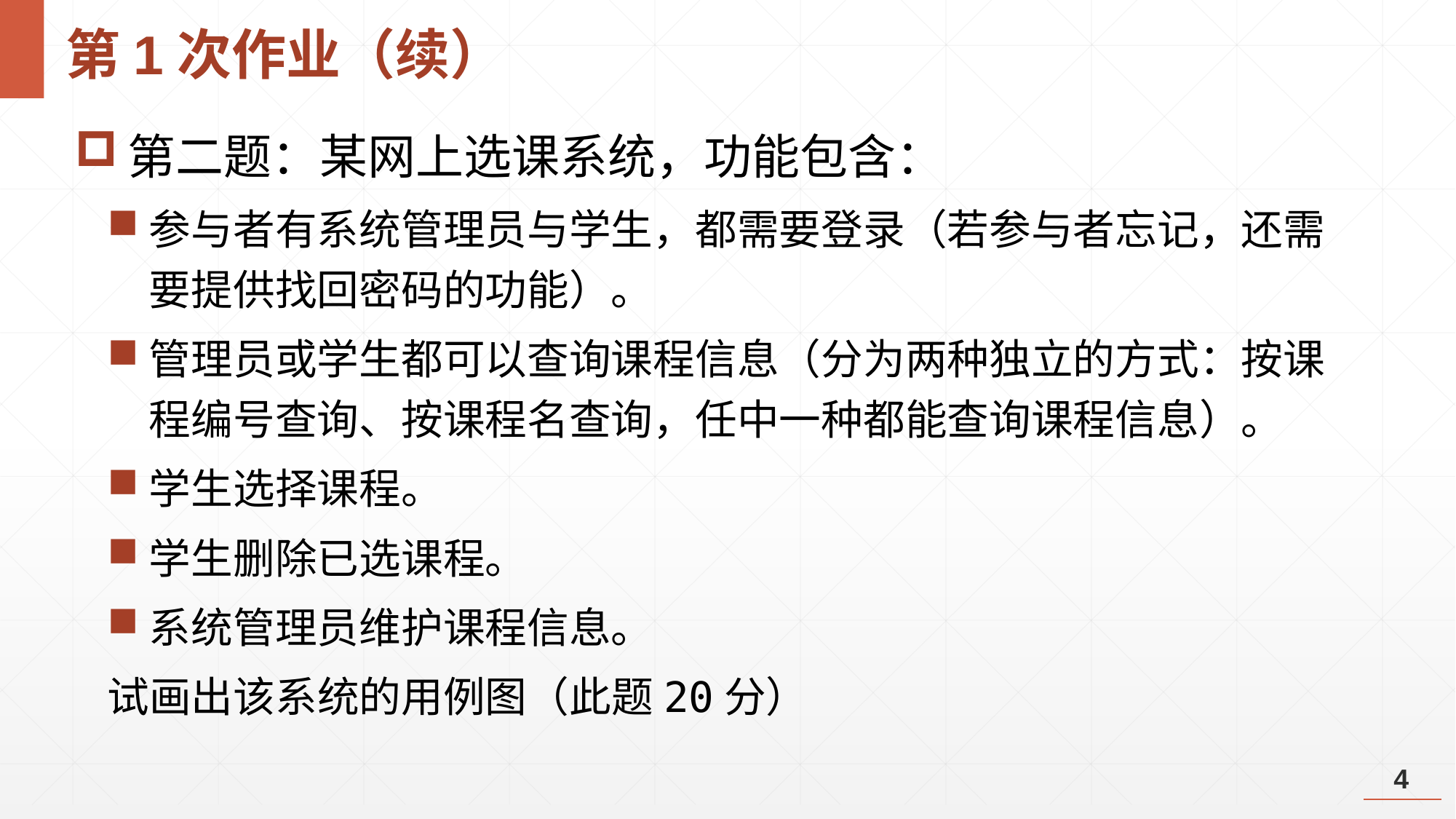

# 第1次作业（续）
第二题：某网上选课系统，功能包含：
参与者有系统管理员与学生，都需要登录（若参与者忘记，还需要提供找回密码的功能）。
管理员或学生都可以查询课程信息（分为两种独立的方式：按课程编号查询、按课程名查询，任中一种都能查询课程信息）。
学生选择课程。
学生删除已选课程。
系统管理员维护课程信息。
试画出该系统的用例图（此题20分）
4